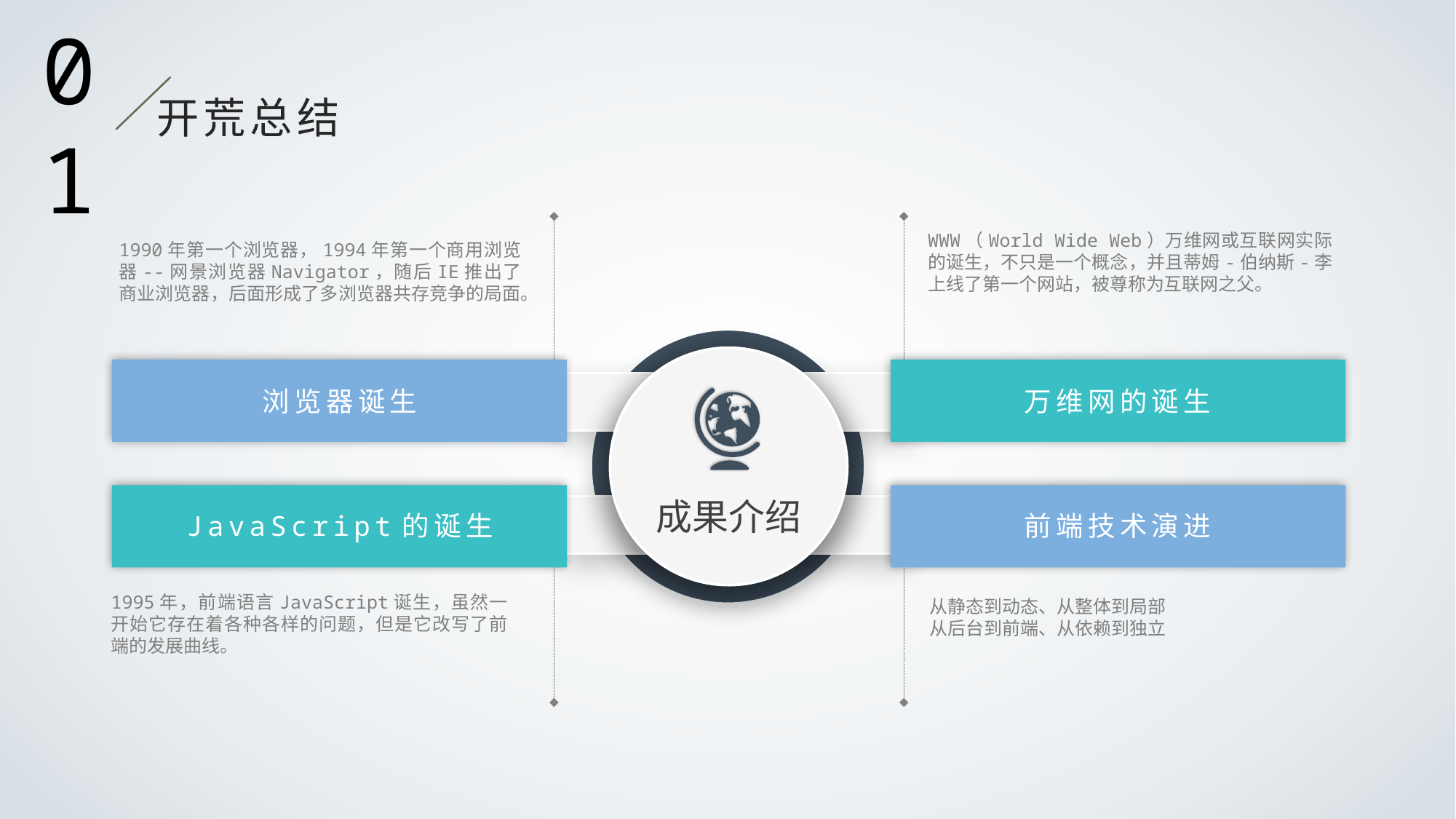

01
开荒总结
WWW（World Wide Web）万维网或互联网实际的诞生，不只是一个概念，并且蒂姆-伯纳斯-李上线了第一个网站，被尊称为互联网之父。
1990年第一个浏览器，1994年第一个商用浏览器--网景浏览器Navigator，随后IE推出了商业浏览器，后面形成了多浏览器共存竞争的局面。

浏览器诞生
万维网的诞生

JavaScript的诞生

前端技术演进

成果介绍

1995年，前端语言JavaScript诞生，虽然一开始它存在着各种各样的问题，但是它改写了前端的发展曲线。
从静态到动态、从整体到局部
从后台到前端、从依赖到独立